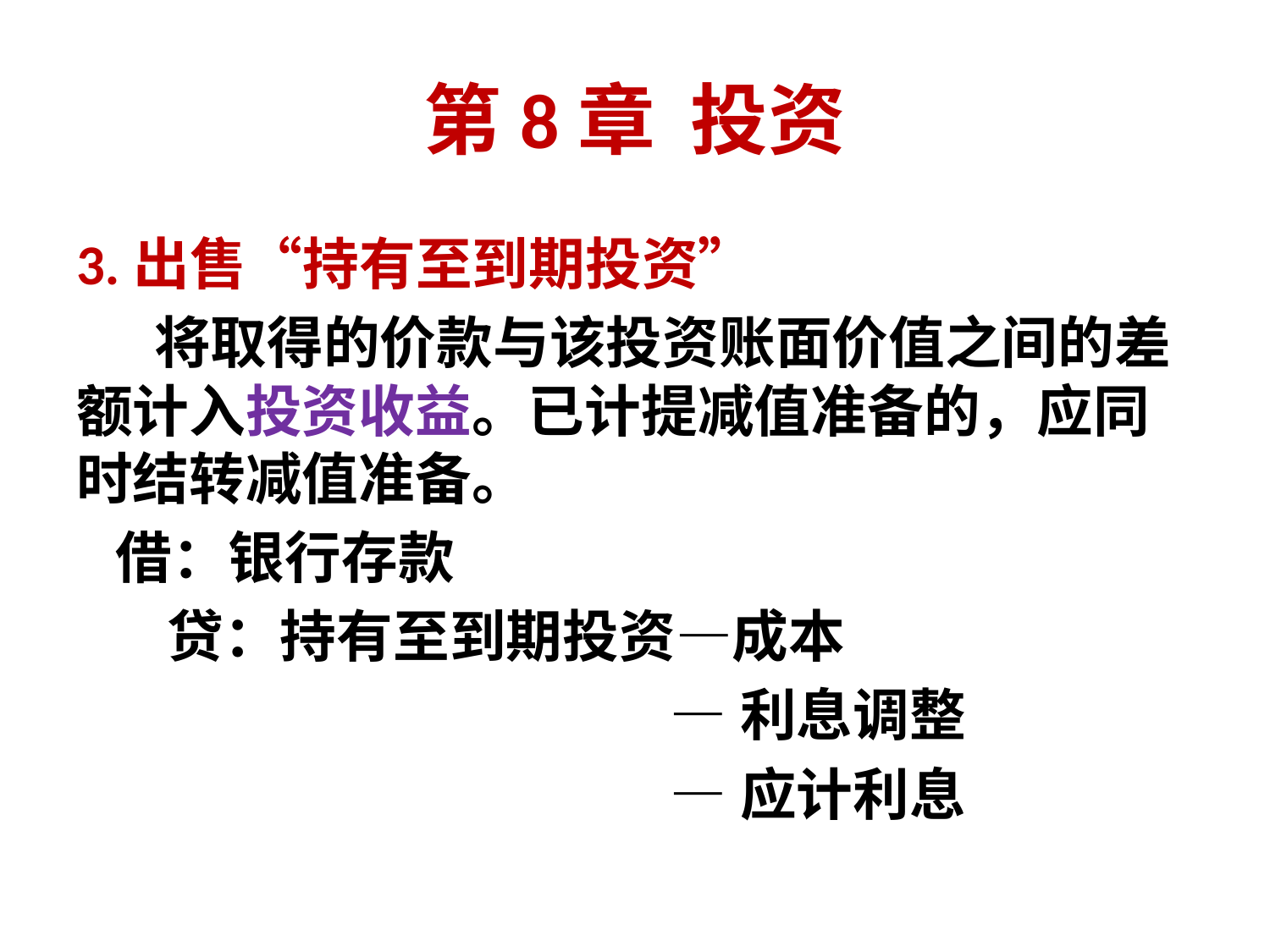

# 第8章  投资
3.出售“持有至到期投资”
     将取得的价款与该投资账面价值之间的差额计入投资收益。已计提减值准备的，应同时结转减值准备。
  借：银行存款
      贷：持有至到期投资―成本
                                              ―利息调整
                                              ―应计利息